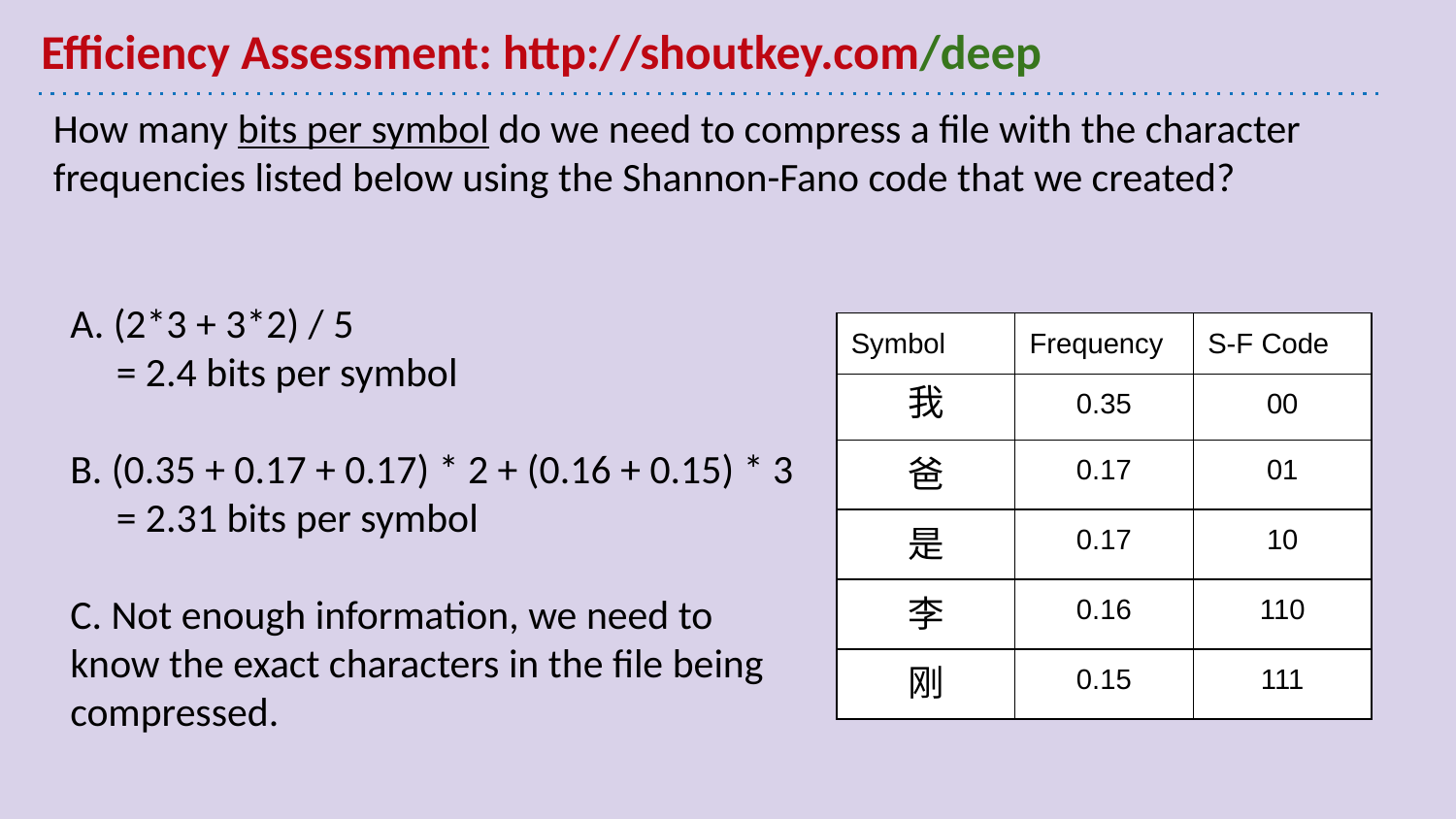

# Efficiency Assessment: http://shoutkey.com/deep
How many bits per symbol do we need to compress a file with the character frequencies listed below using the Shannon-Fano code that we created?
A. (2*3 + 3*2) / 5
     = 2.4 bits per symbol

B. (0.35 + 0.17 + 0.17) * 2 + (0.16 + 0.15) * 3
     = 2.31 bits per symbol

C. Not enough information, we need to know the exact characters in the file being compressed.
| Symbol | Frequency | S-F Code |
| --- | --- | --- |
| 我 | 0.35 | 00 |
| 爸 | 0.17 | 01 |
| 是 | 0.17 | 10 |
| 李 | 0.16 | 110 |
| 刚 | 0.15 | 111 |